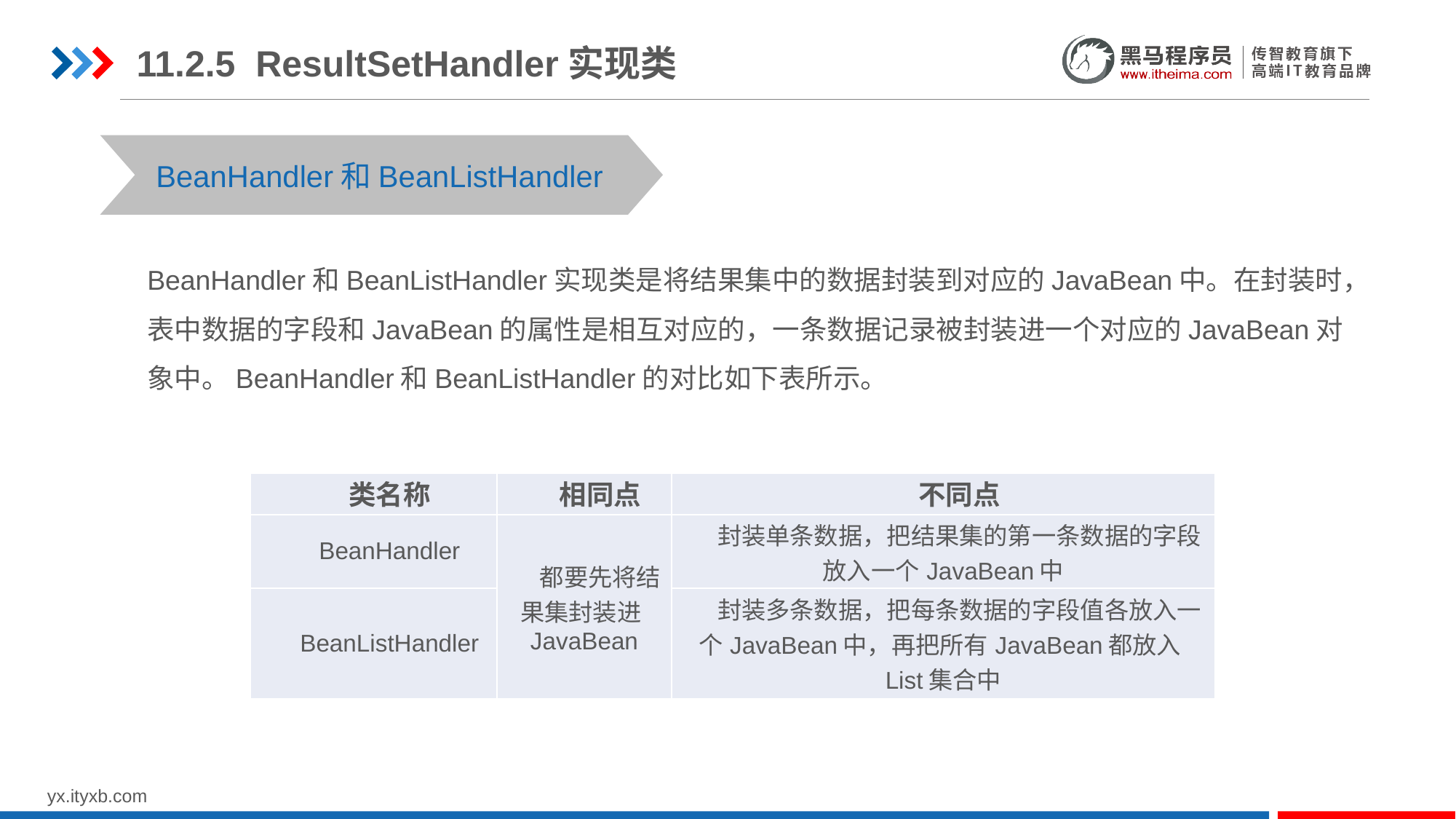

11.2.5  ResultSetHandler实现类

STEP  01
STEP  03
BeanHandler和BeanListHandler
BeanHandler和BeanListHandler实现类是将结果集中的数据封装到对应的JavaBean中。在封装时，表中数据的字段和JavaBean的属性是相互对应的，一条数据记录被封装进一个对应的JavaBean对象中。BeanHandler和BeanListHandler的对比如下表所示。
| 类名称 | 相同点 | 不同点 |
| --- | --- | --- |
| BeanHandler | 都要先将结果集封装进JavaBean | 封装单条数据，把结果集的第一条数据的字段放入一个JavaBean中 |
| BeanListHandler |  | 封装多条数据，把每条数据的字段值各放入一个JavaBean中，再把所有JavaBean都放入List集合中 |